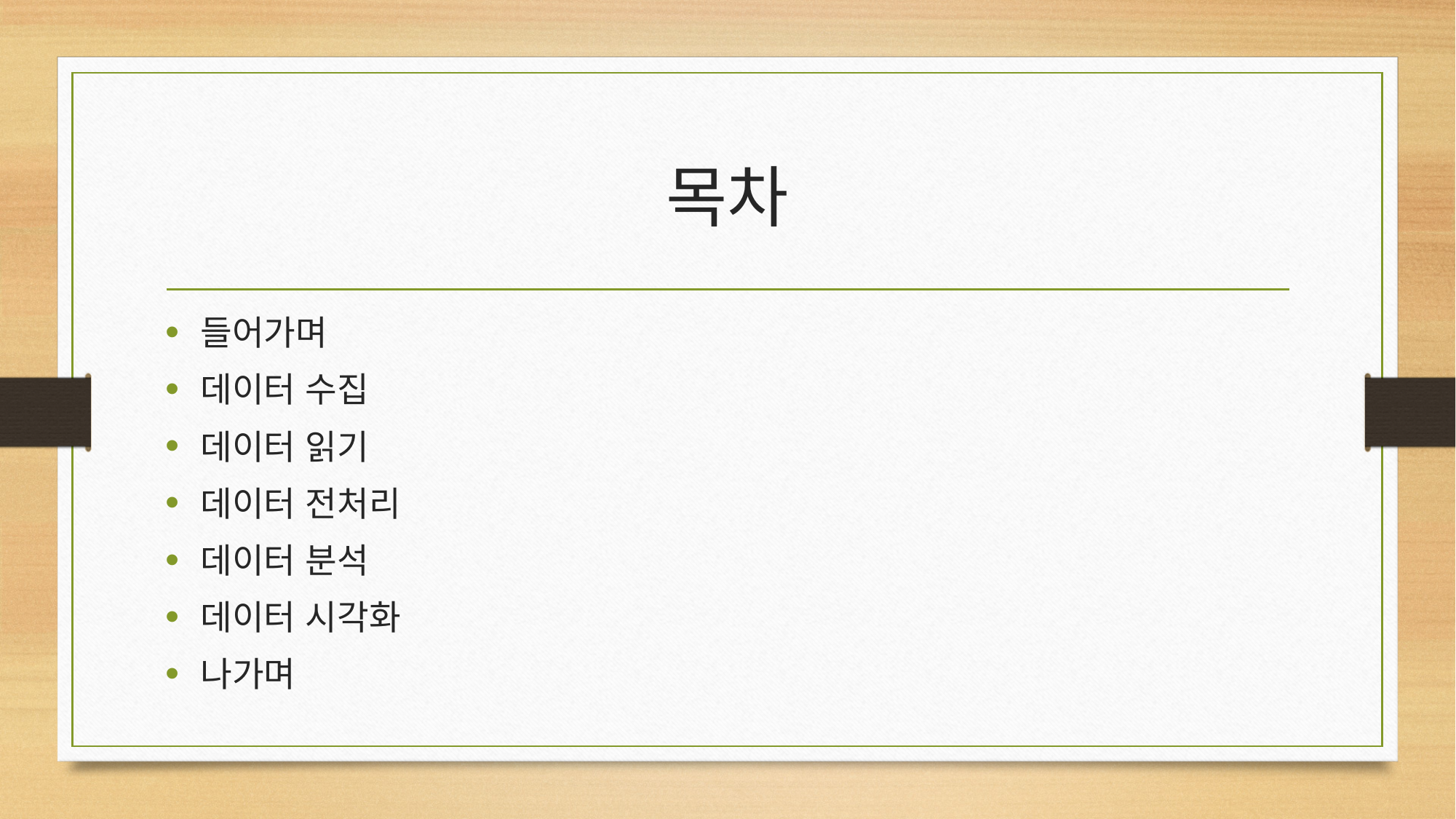

# 목차
들어가며
데이터 수집
데이터 읽기
데이터 전처리
데이터 분석
데이터 시각화
나가며